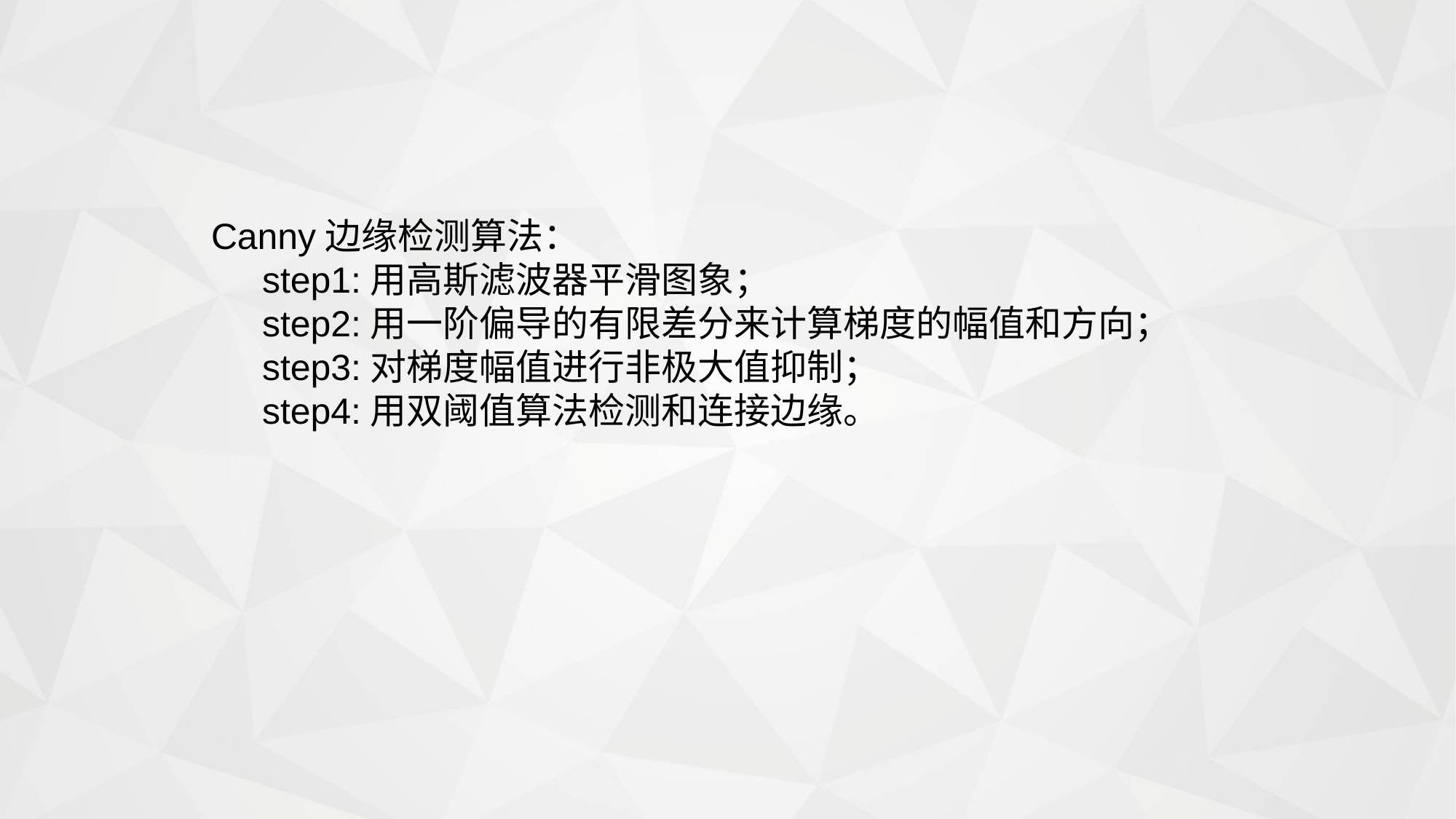

Canny边缘检测算法：
     step1:用高斯滤波器平滑图象；
     step2:用一阶偏导的有限差分来计算梯度的幅值和方向；
     step3:对梯度幅值进行非极大值抑制；
     step4:用双阈值算法检测和连接边缘。